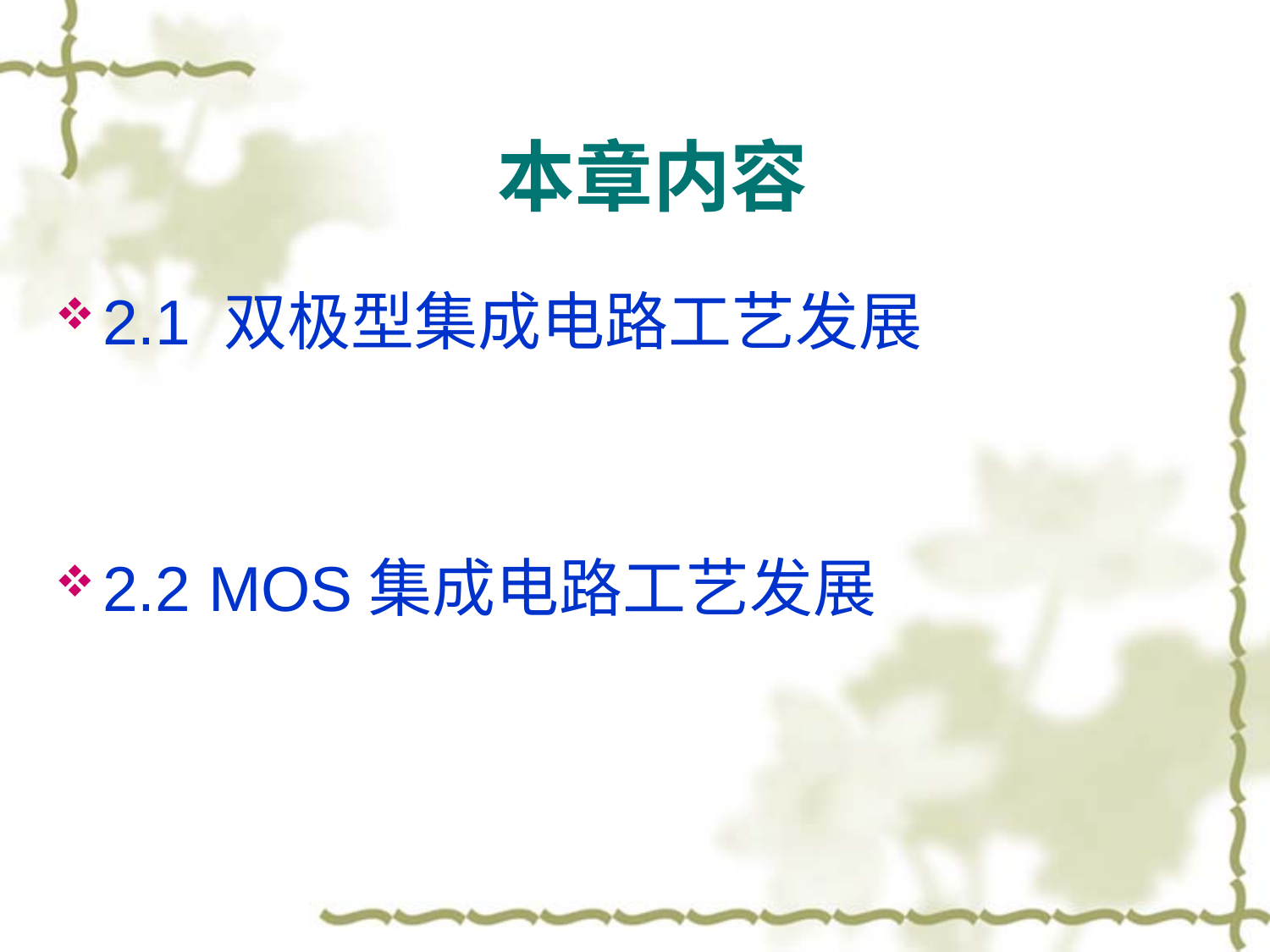

# 本章内容
2.1 双极型集成电路工艺发展

2.2 MOS集成电路工艺发展

2